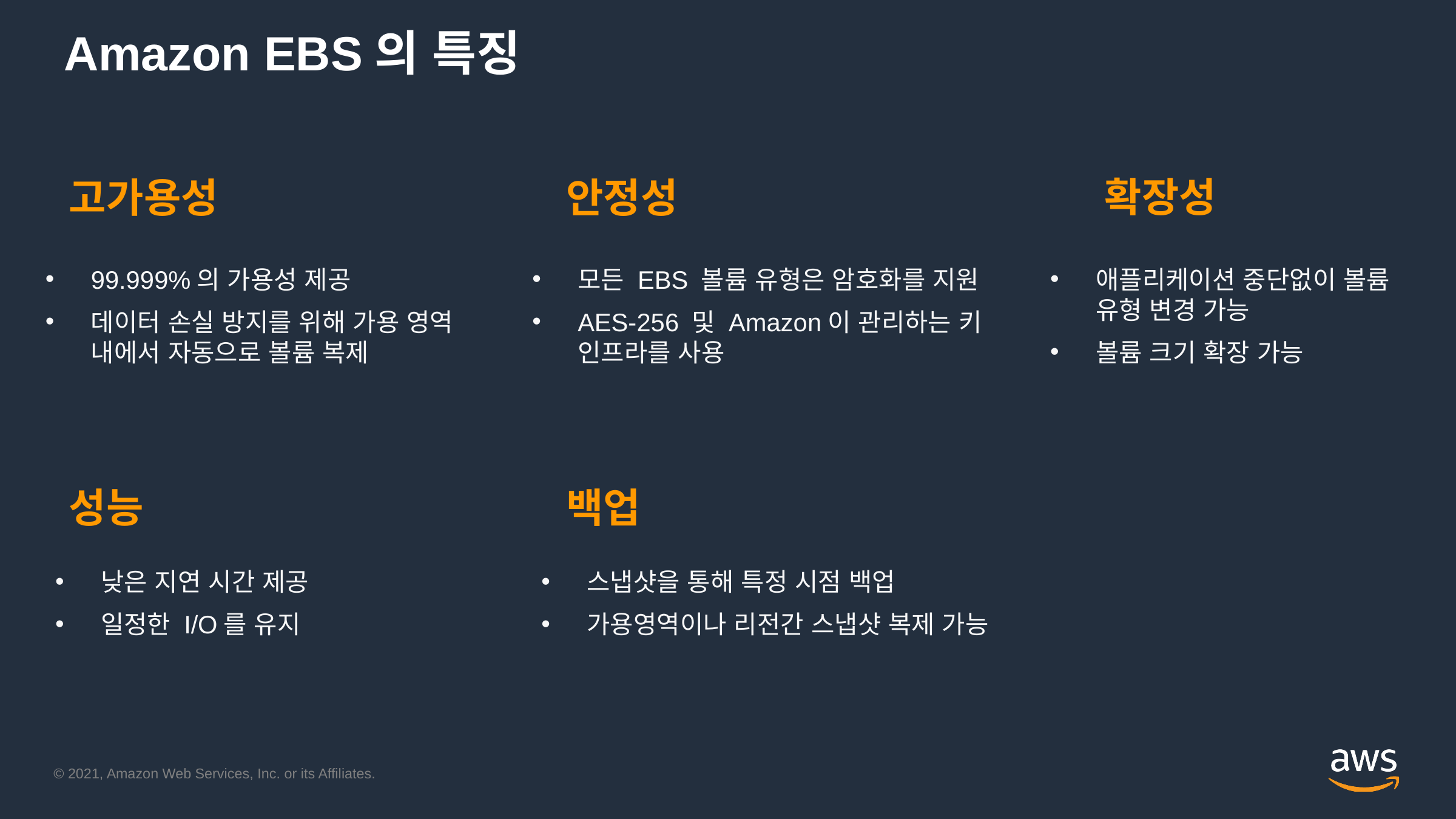

# Amazon EBS의 특징
확장성
고가용성
안정성
99.999%의 가용성 제공
데이터 손실 방지를 위해 가용 영역 내에서 자동으로 볼륨 복제
모든 EBS 볼륨 유형은 암호화를 지원
AES-256 및 Amazon이 관리하는 키 인프라를 사용
애플리케이션 중단없이 볼륨 유형 변경 가능
볼륨 크기 확장 가능
성능
백업
낮은 지연 시간 제공
일정한 I/O를 유지
스냅샷을 통해 특정 시점 백업
가용영역이나 리전간 스냅샷 복제 가능